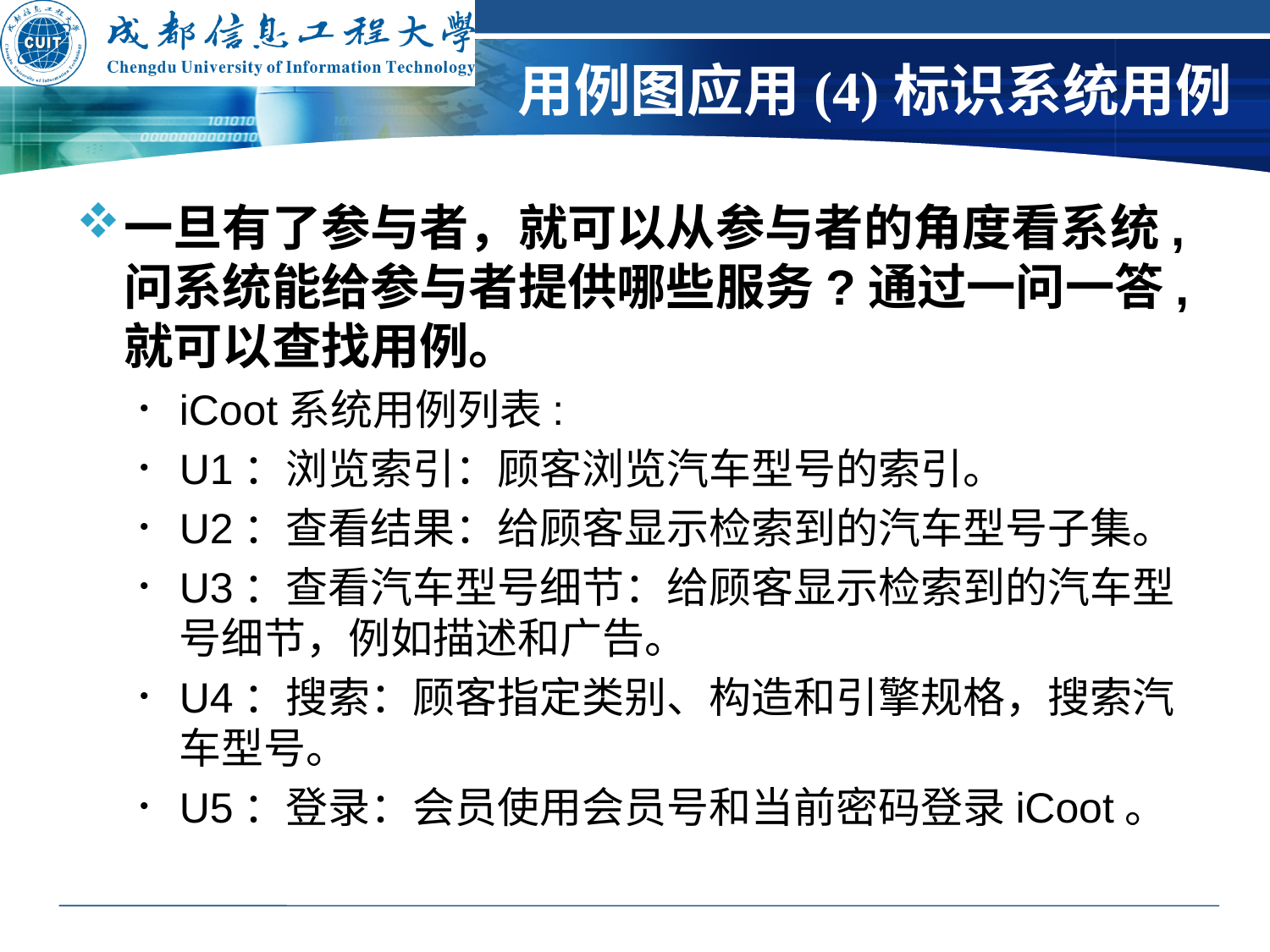

# 用例图应用(4)标识系统用例
一旦有了参与者，就可以从参与者的角度看系统,问系统能给参与者提供哪些服务?通过一问一答,就可以查找用例。
iCoot系统用例列表:
U1：浏览索引：顾客浏览汽车型号的索引。
U2：查看结果：给顾客显示检索到的汽车型号子集。
U3：查看汽车型号细节：给顾客显示检索到的汽车型号细节，例如描述和广告。
U4：搜索：顾客指定类别、构造和引擎规格，搜索汽车型号。
U5：登录：会员使用会员号和当前密码登录iCoot。